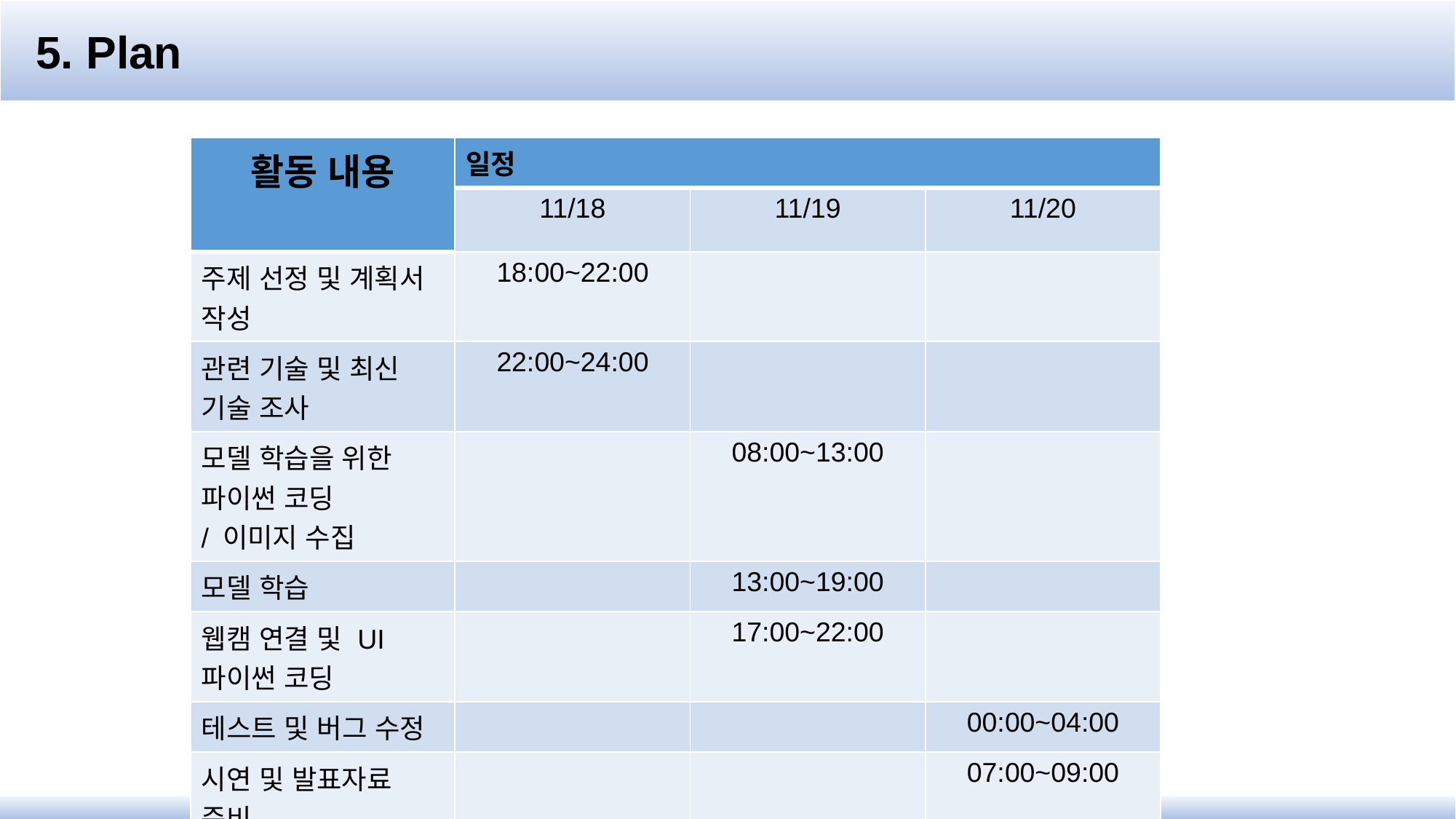

5. Plan
| 활동 내용 | 일정 |  |  |
| --- | --- | --- | --- |
|  | 11/18 | 11/19 | 11/20 |
| 주제 선정 및 계획서 작성 | 18:00~22:00 |  |  |
| 관련 기술 및 최신 기술 조사 | 22:00~24:00 |  |  |
| 모델 학습을 위한 파이썬 코딩 / 이미지 수집 |  | 08:00~13:00 |  |
| 모델 학습 |  | 13:00~19:00 |  |
| 웹캠 연결 및 UI 파이썬 코딩 |  | 17:00~22:00 |  |
| 테스트 및 버그 수정 |  |  | 00:00~04:00 |
| 시연 및 발표자료 준비 |  |  | 07:00~09:00 |